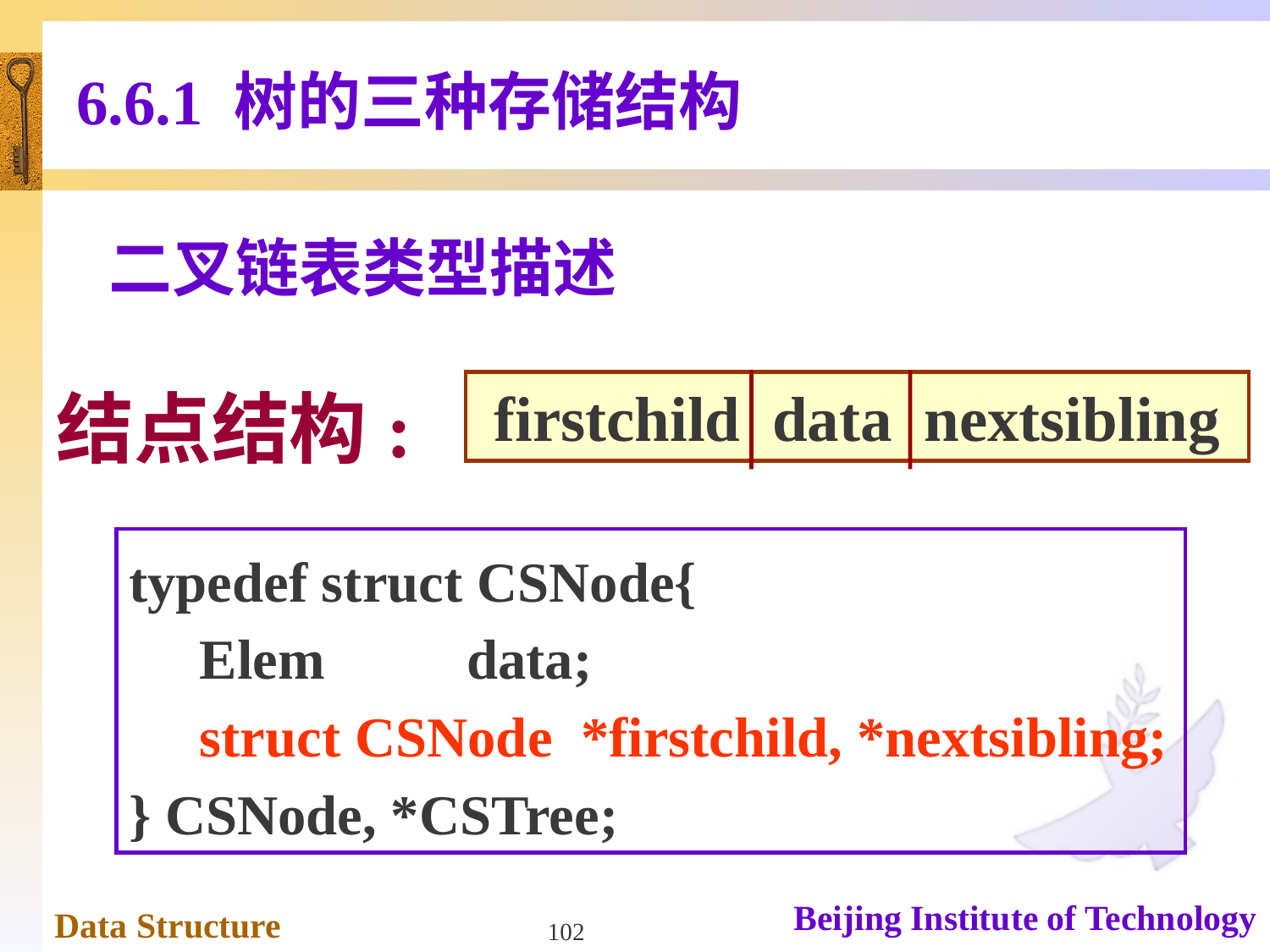

# 6.6.1 树的三种存储结构
二叉链表类型描述
结点结构:
 firstchild  data  nextsibling

typedef struct CSNode{
     Elem          data;
     struct CSNode  *firstchild, *nextsibling;
} CSNode, *CSTree;
102